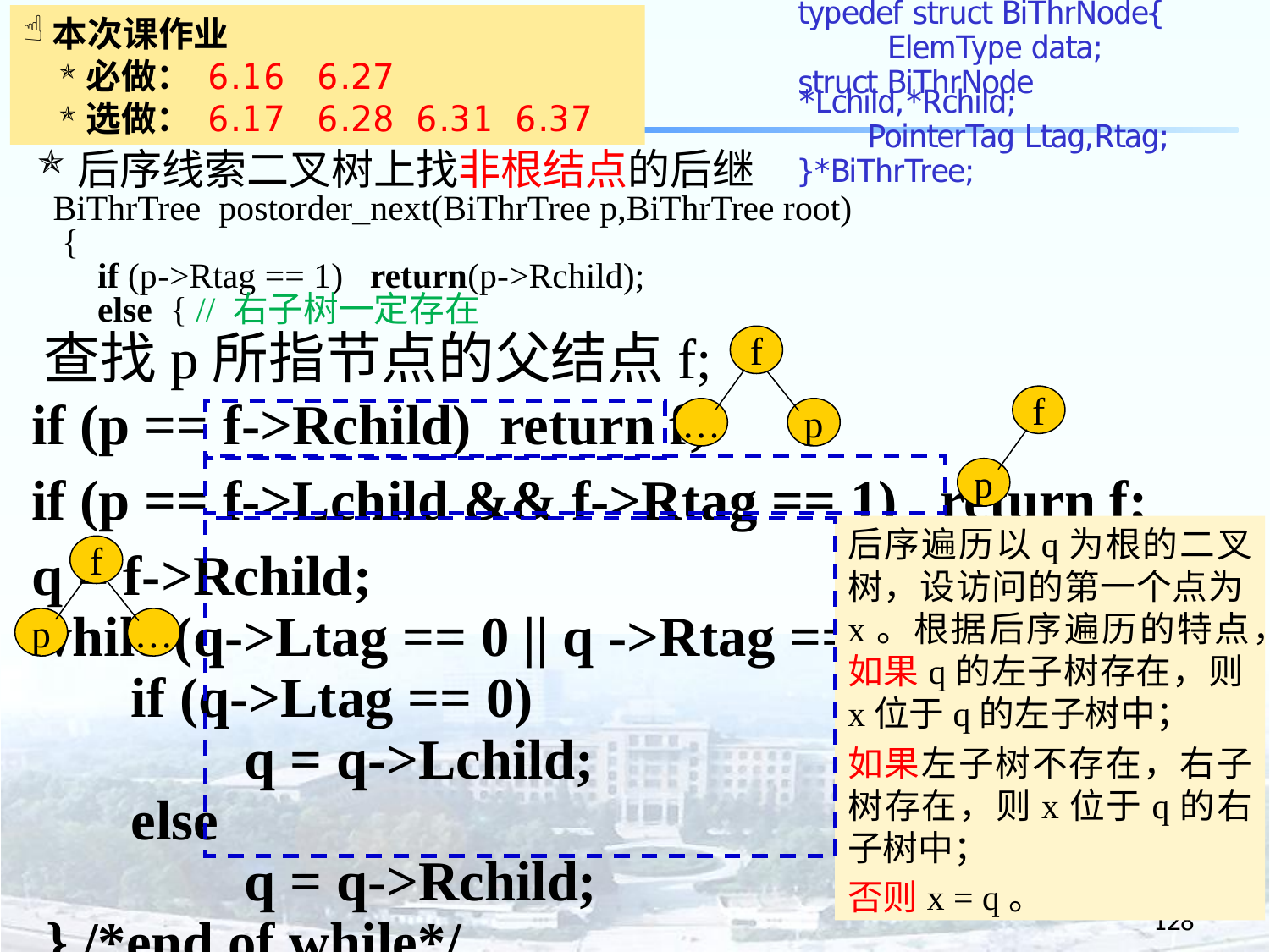

typedef struct BiThrNode{
         ElemType data;
struct BiThrNode *Lchild,*Rchild;
       PointerTag Ltag,Rtag;
}*BiThrTree;
本次课作业
必做： 6.16   6.27
选做： 6.17   6.28  6.31  6.37
后序线索二叉树上找非根结点的后继
    BiThrTree  postorder_next(BiThrTree p,BiThrTree root)
     {
         if (p->Rtag == 1)   return(p->Rchild);
         else  { // 右子树一定存在
 查找p所指节点的父结点f;
 if (p == f->Rchild)  return f;
 if (p == f->Lchild && f->Rtag == 1)   return f;
 q = f->Rchild;
 while (q->Ltag == 0 || q ->Rtag == 0) {
        if (q->Ltag == 0)
                q = q->Lchild;
        else
                q = q->Rchild;
  } /*end of while*/
 return(q);
}
}/*postorder_next*/
f

f
…
p

p
后序遍历以q为根的二叉树，设访问的第一个点为x。根据后序遍历的特点，如果q的左子树存在，则x位于q的左子树中；
如果左子树不存在，右子树存在，则x位于q的右子树中；
否则x = q。

f

p
…
128